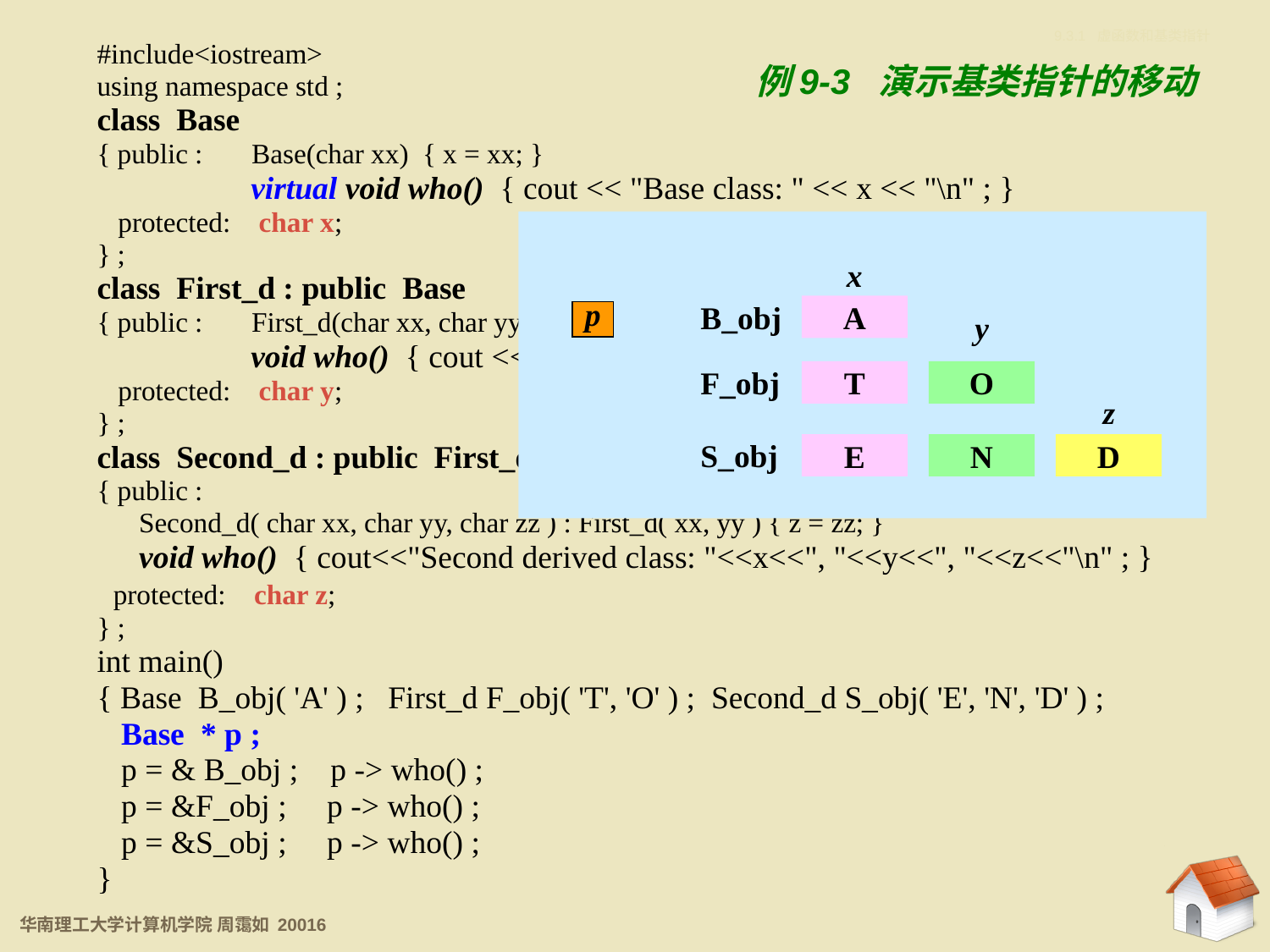

9.3.1  虚函数和基类指针
#include<iostream>
using namespace std ;
class  Base
{ public :       Base(char xx)  { x = xx; }
                      virtual void who()  { cout << "Base class: " << x << "\n" ; }
   protected:    char x;
} ;
class  First_d : public  Base
{ public :       First_d(char xx, char yy):Base(xx)  { y = yy; }
                      void who()  { cout << "First derived class: "<< x << ", " << y << "\n" ; }
   protected:    char y;
} ;
class  Second_d : public  First_d
{ public :
      Second_d( char xx, char yy, char zz ) : First_d( xx, yy ) { z = zz; }
      void who()  { cout<<"Second derived class: "<<x<<", "<<y<<", "<<z<<"\n" ; }
  protected:    char z;
} ;
int main()
{ Base  B_obj( 'A' ) ;   First_d F_obj( 'T', 'O' ) ;  Second_d S_obj( 'E', 'N', 'D' ) ;
   Base  * p ;
   p = & B_obj ;    p -> who() ;
   p = &F_obj ;     p -> who() ;
   p = &S_obj ;     p -> who() ;
}
例9-3  演示基类指针的移动

x
B_obj
A
y
F_obj
T
O
z
S_obj
E
N
D
p